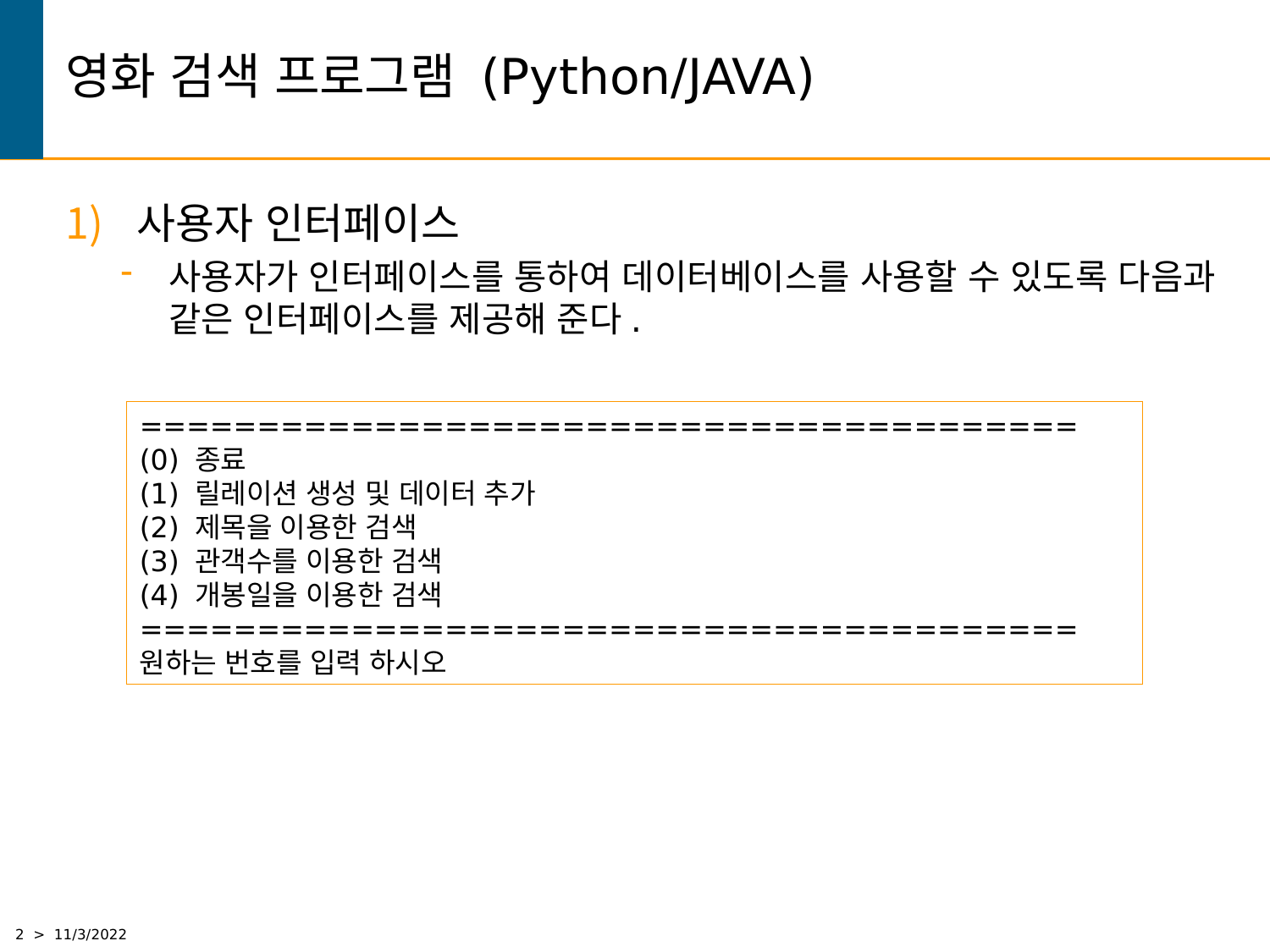

# 영화 검색 프로그램 (Python/JAVA)
사용자 인터페이스
사용자가 인터페이스를 통하여 데이터베이스를 사용할 수 있도록 다음과 같은 인터페이스를 제공해 준다.

========================================
(0) 종료
(1) 릴레이션 생성 및 데이터 추가
(2) 제목을 이용한 검색
(3) 관객수를 이용한 검색
(4) 개봉일을 이용한 검색
========================================
원하는 번호를 입력 하시오
2  >  11/3/2022